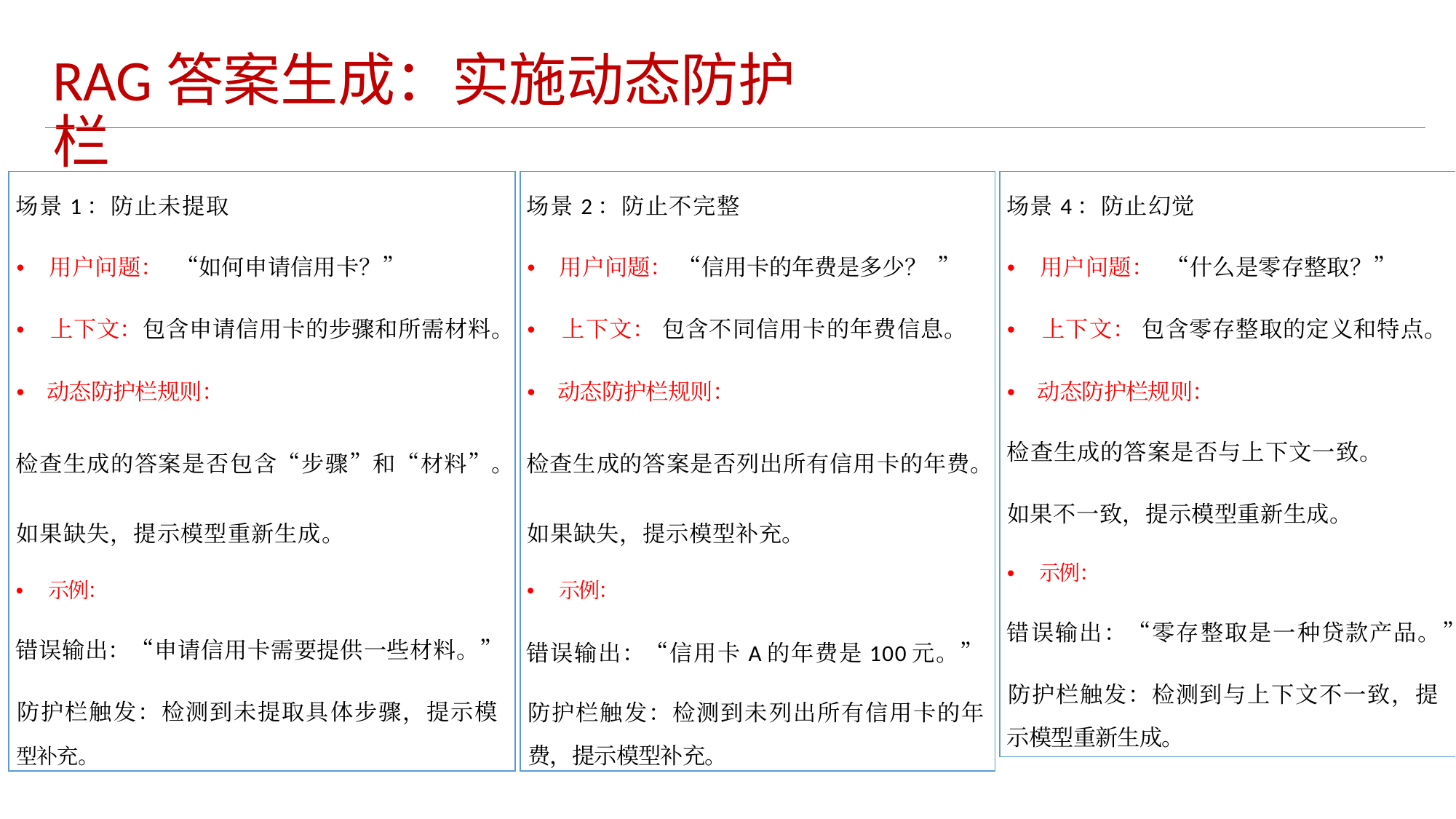

RAG答案生成：实施动态防护栏

| 场景1：防止未提取 • 用户问题： “如何申请信用卡？” • 上下文：包含申请信用卡的步骤和所需材料。 • 动态防护栏规则： 检查生成的答案是否包含“步骤”和“材料”。 如果缺失，提示模型重新生成。 • 示例： 错误输出：“申请信用卡需要提供一些材料。” 防护栏触发：检测到未提取具体步骤，提示模 型补充。 |  | 场景2：防止不完整 • 用户问题： “信用卡的年费是多少？ ” • 上下文： 包含不同信用卡的年费信息。 • 动态防护栏规则： 检查生成的答案是否列出所有信用卡的年费。 如果缺失，提示模型补充。 • 示例： 错误输出：“信用卡A的年费是100元。” 防护栏触发：检测到未列出所有信用卡的年 费，提示模型补充。 |
| --- | --- | --- |
| 场景4：防止幻觉 • 用户问题： “什么是零存整取？” • 上下文： 包含零存整取的定义和特点。 • 动态防护栏规则： 检查生成的答案是否与上下文一致。 如果不一致，提示模型重新生成。 • 示例： 错误输出：“零存整取是一种贷款产品。” 防护栏触发：检测到与上下文不一致，提 示模型重新生成。 |
| --- |